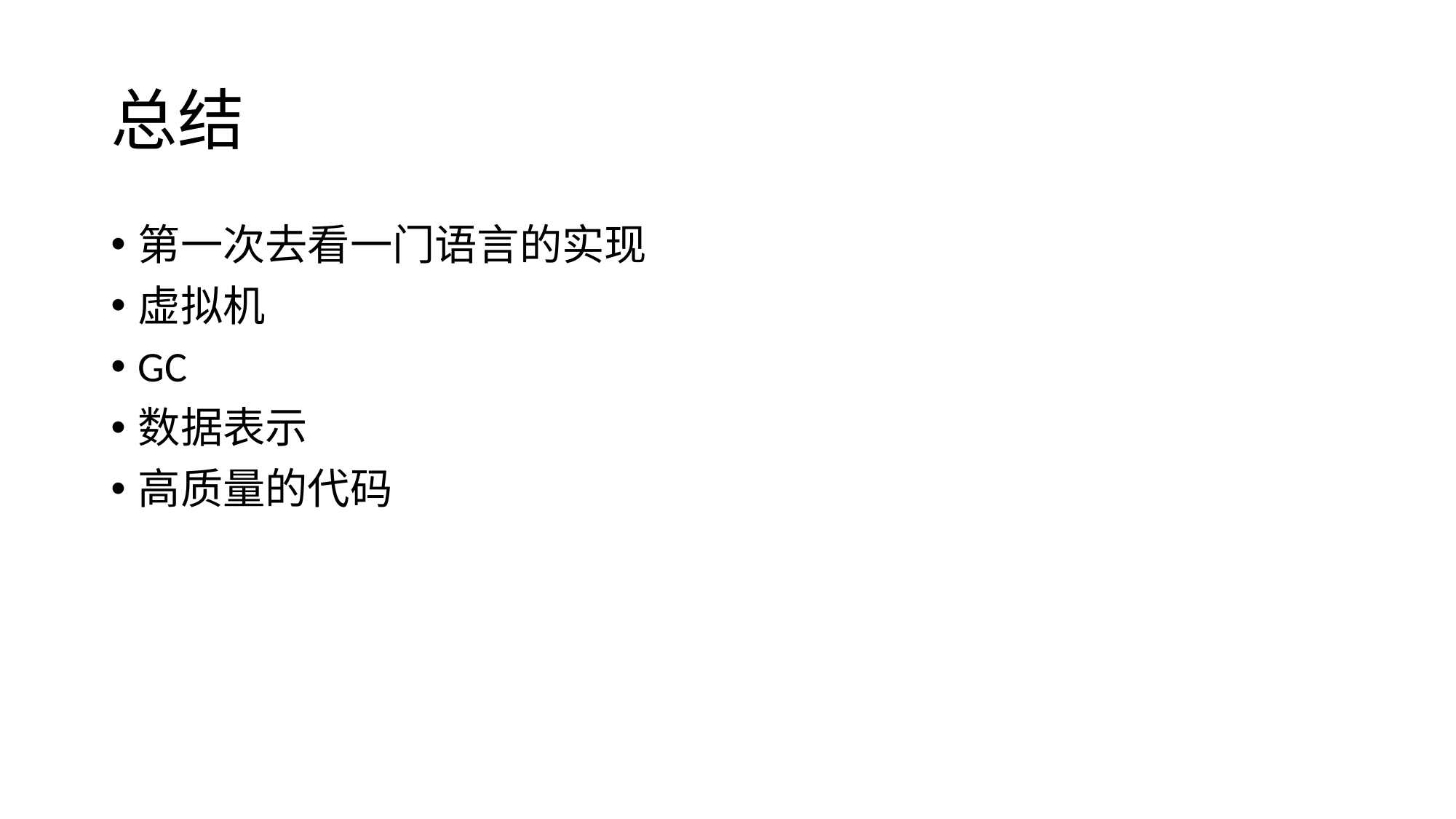

# 总结
第一次去看一门语言的实现
虚拟机
GC
数据表示
高质量的代码